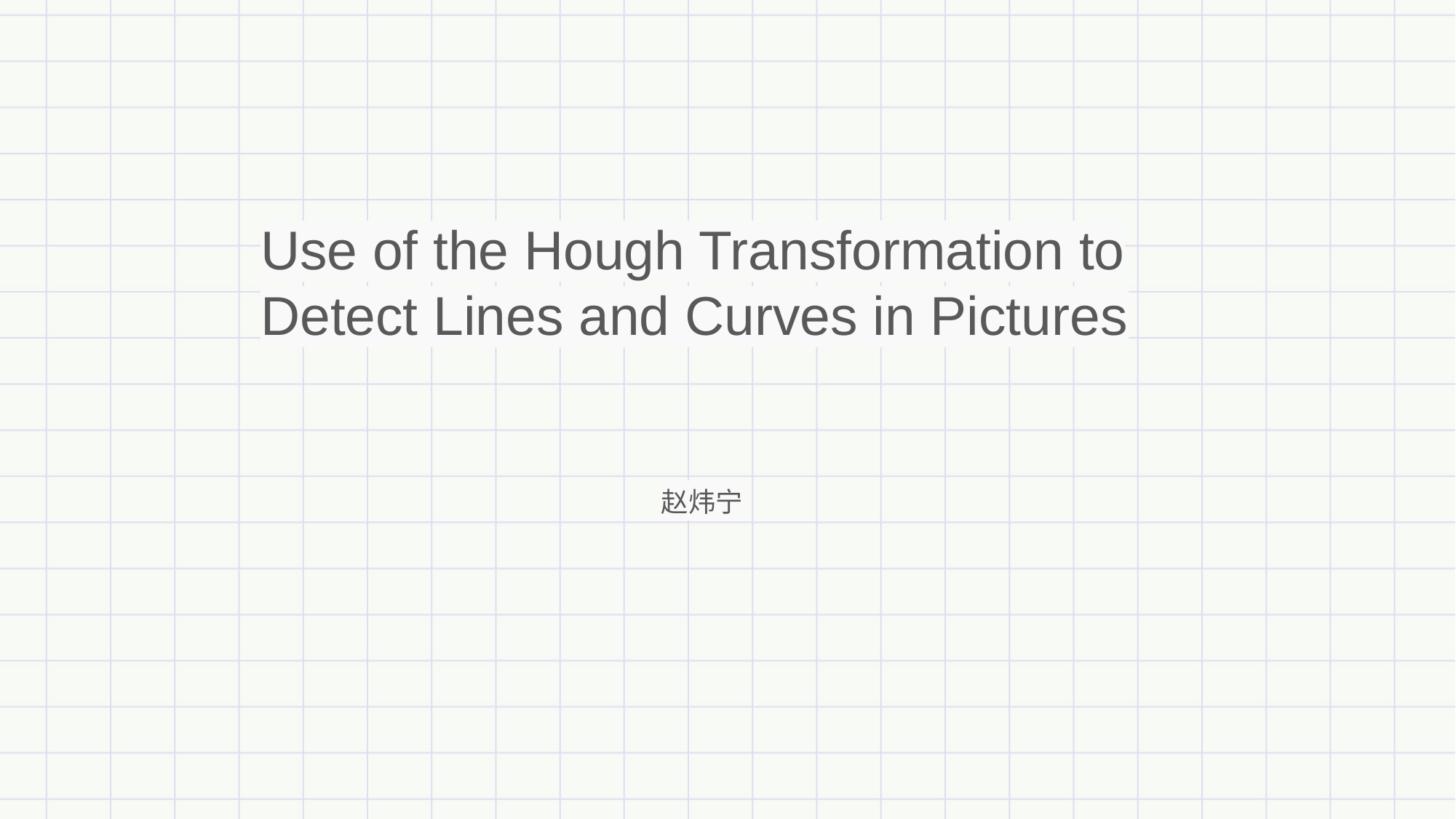

Use of the Hough Transformation to Detect Lines and Curves in Pictures
赵炜宁